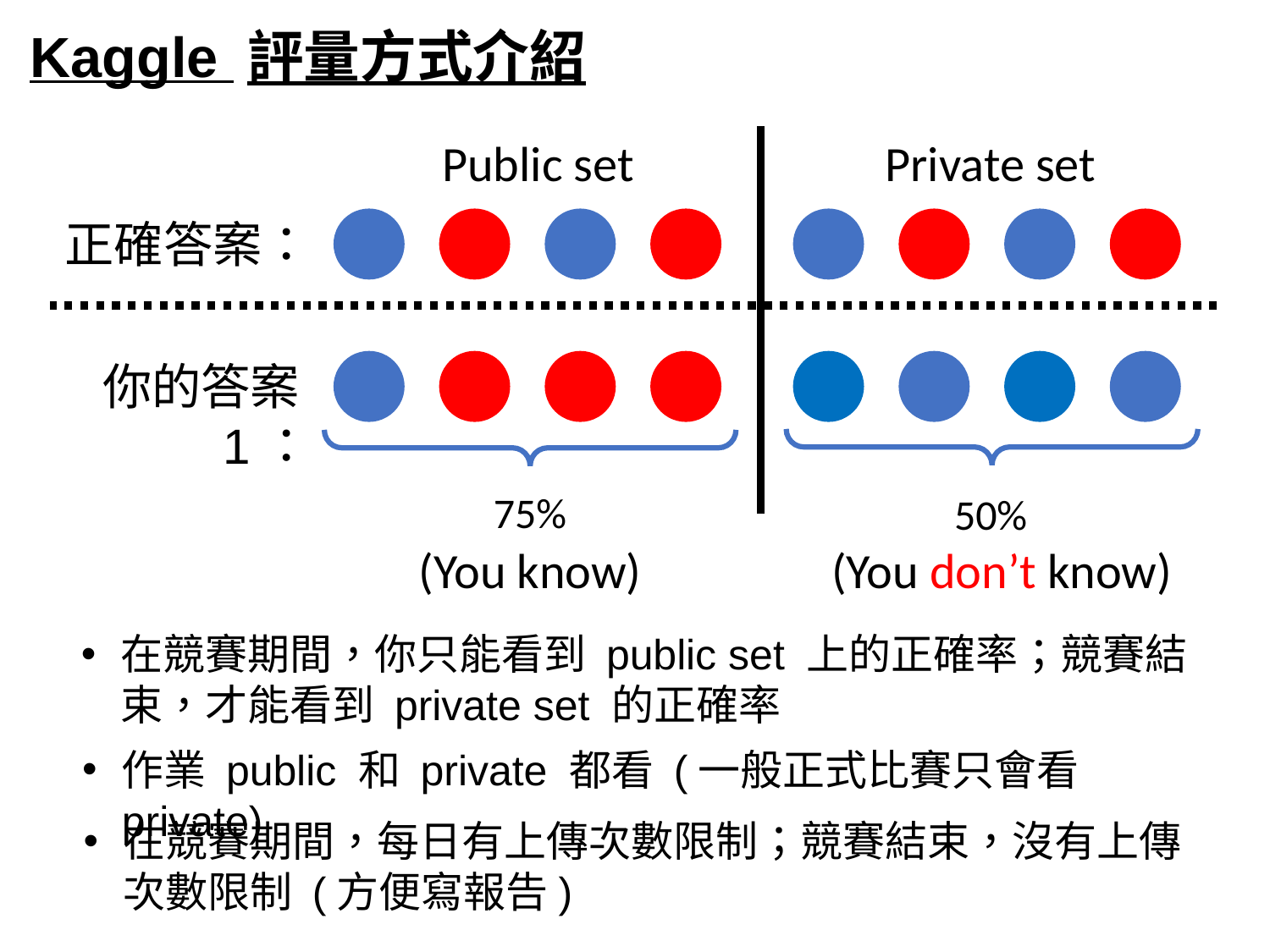

Kaggle 評量方式介紹
Public set
Private set
正確答案：

你的答案1：

75%
50%
(You know)
(You don’t know)
在競賽期間，你只能看到 public set 上的正確率；競賽結束，才能看到 private set 的正確率
作業 public 和 private 都看 (一般正式比賽只會看 private)
在競賽期間，每日有上傳次數限制；競賽結束，沒有上傳次數限制 (方便寫報告)